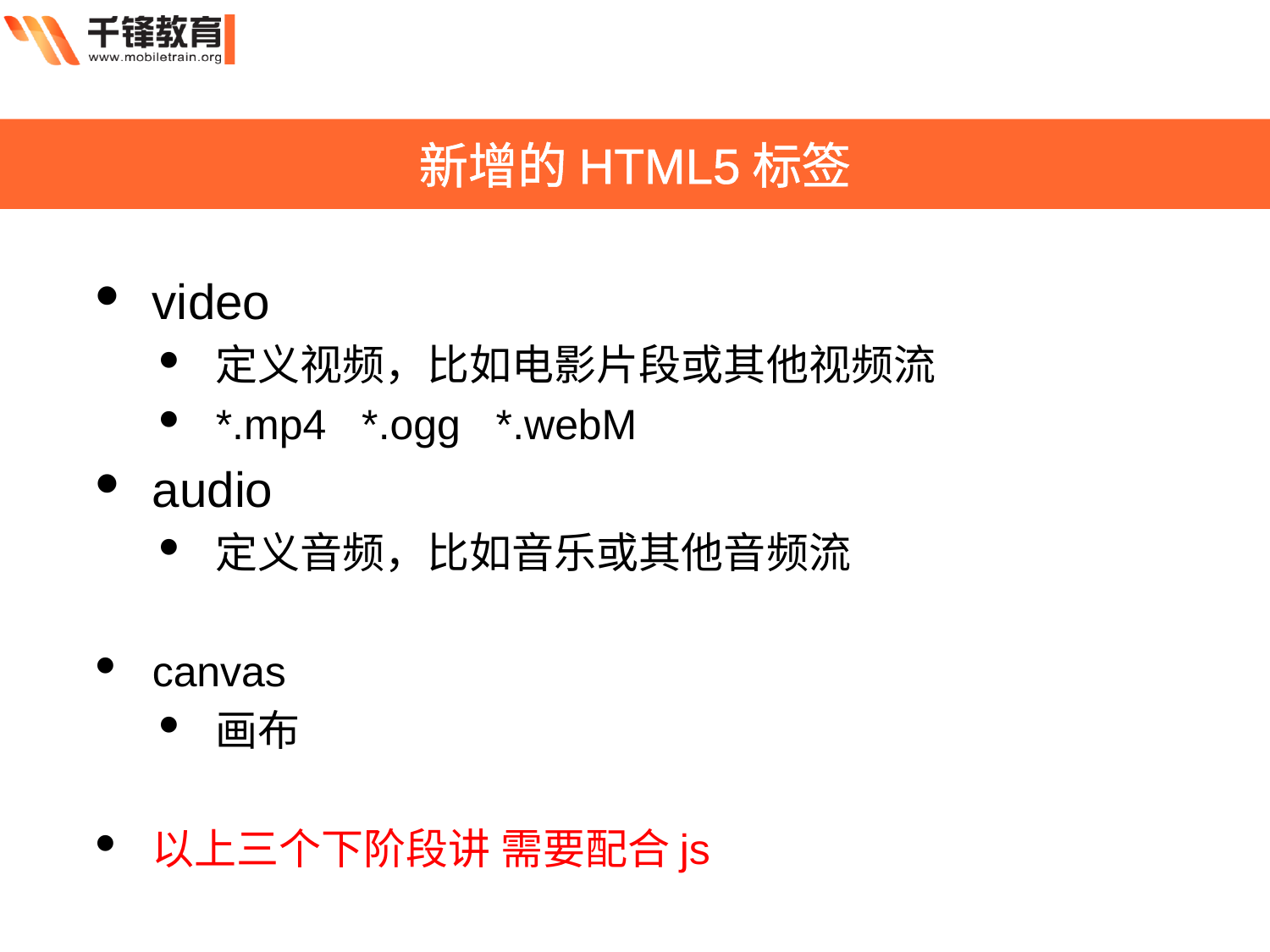

新增的HTML5标签
video
定义视频，比如电影片段或其他视频流
*.mp4   *.ogg   *.webM
audio
定义音频，比如音乐或其他音频流

canvas
画布

以上三个下阶段讲 需要配合js